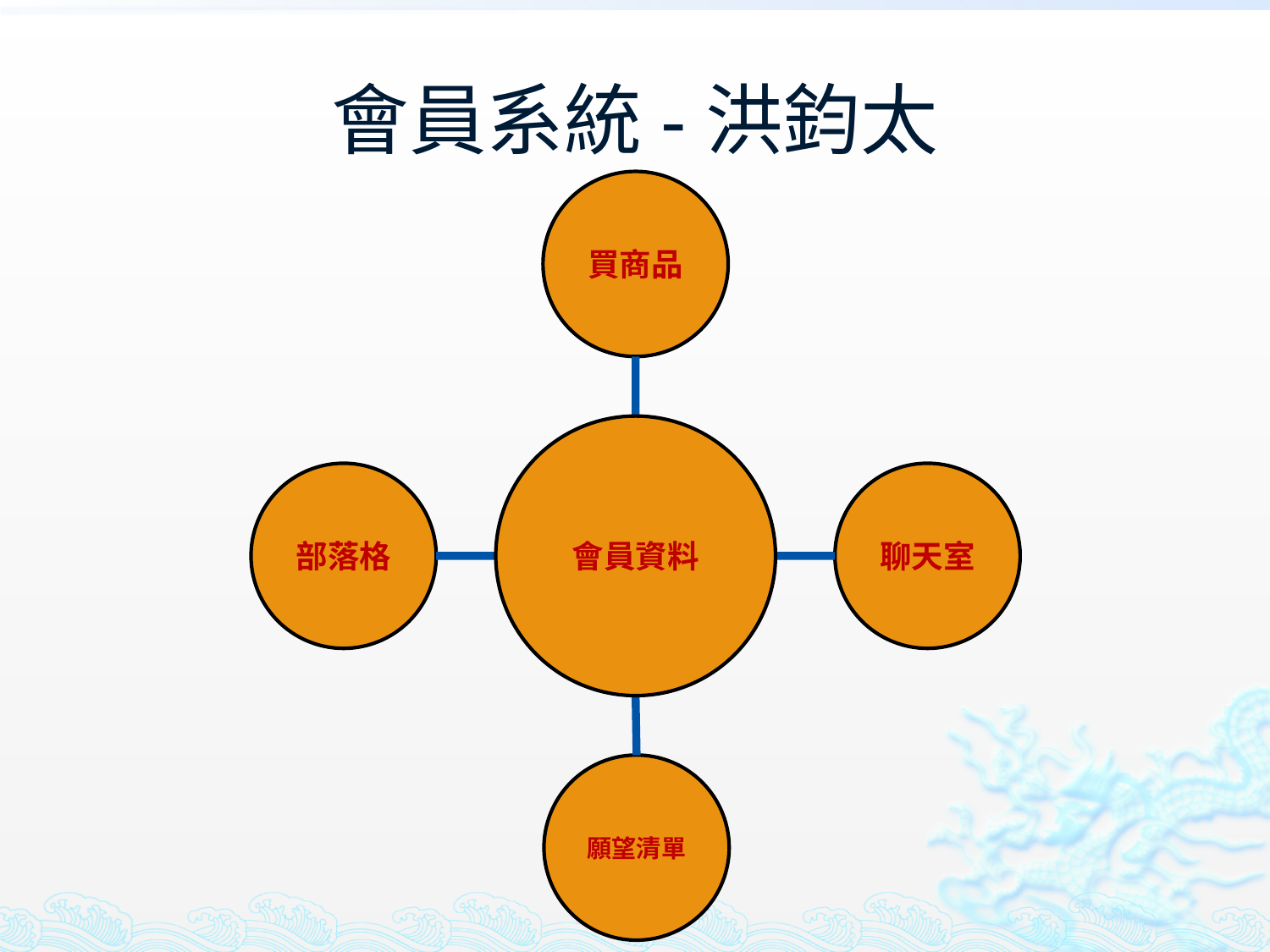

# 會員系統-洪鈞太
買商品
部落格
聊天室
願望清單
會員資料